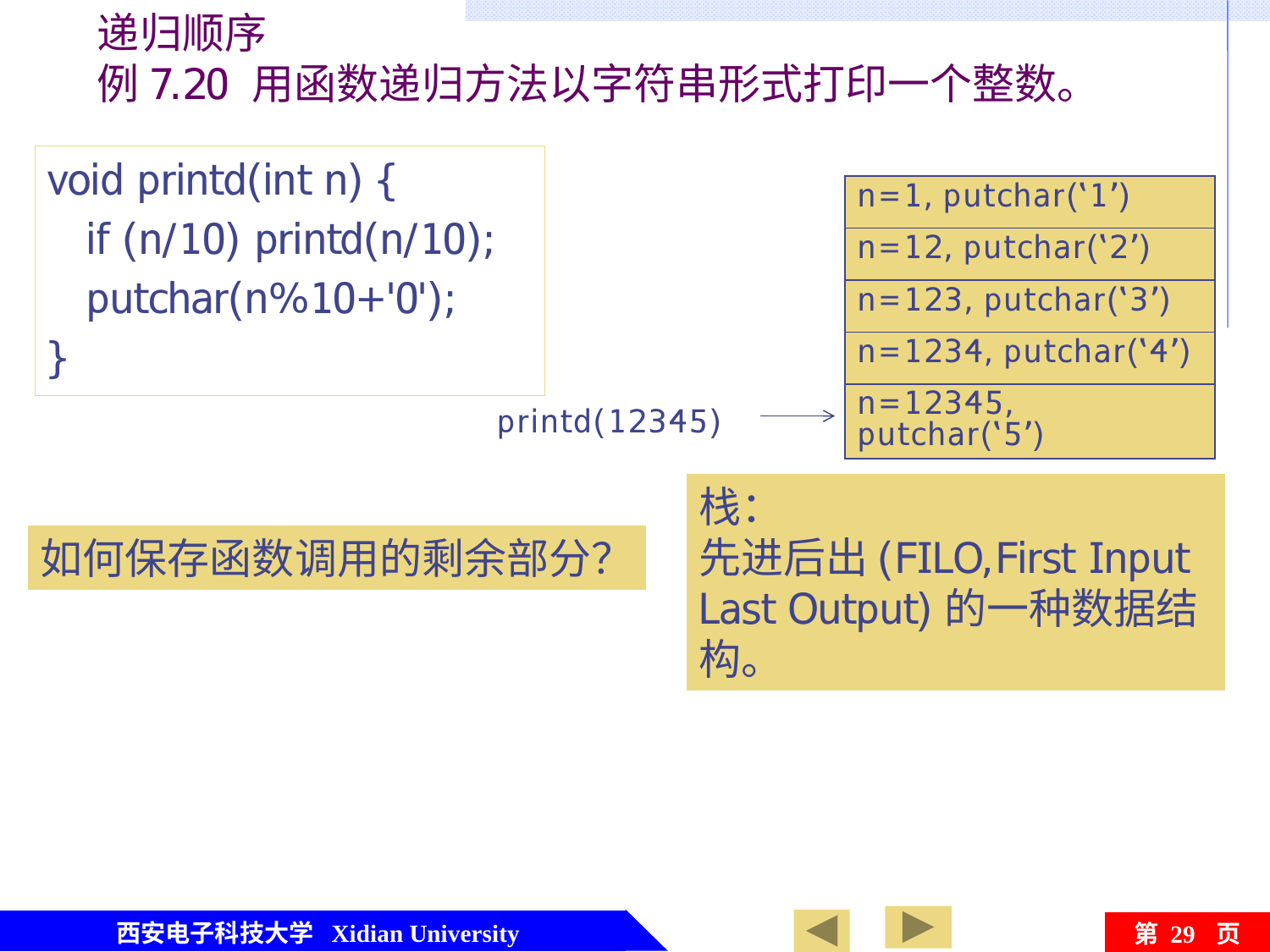

# 递归顺序 例7.20 用函数递归方法以字符串形式打印一个整数。
void printd(int n) {
   if (n/10) printd(n/10);
   putchar(n%10+'0');
}
| n=1, putchar(‘1’) |
| --- |
| n=12, putchar(‘2’) |
| n=123, putchar(‘3’) |
| n=1234, putchar(‘4’) |
| n=12345, putchar(‘5’) |
printd(12345)
栈：
先进后出(FILO,First Input Last Output)的一种数据结构。
如何保存函数调用的剩余部分？